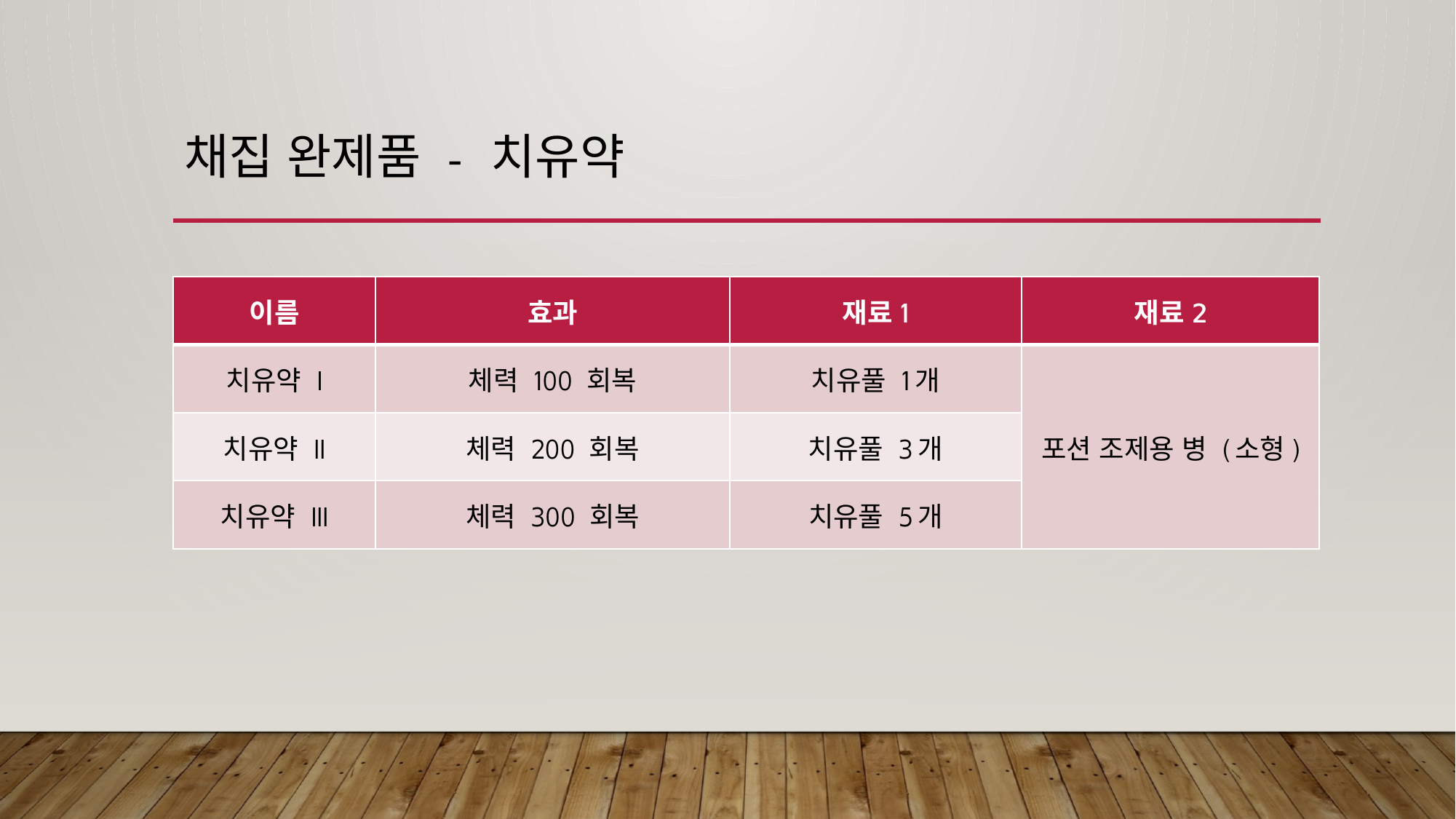

# 채집 완제품 - 치유약
| 이름 | 효과 | 재료1 | 재료2 |
| --- | --- | --- | --- |
| 치유약 I | 체력 100 회복 | 치유풀 1개 | 포션 조제용 병 (소형) |
| 치유약 II | 체력 200 회복 | 치유풀 3개 |  |
| 치유약 III | 체력 300 회복 | 치유풀 5개 |  |